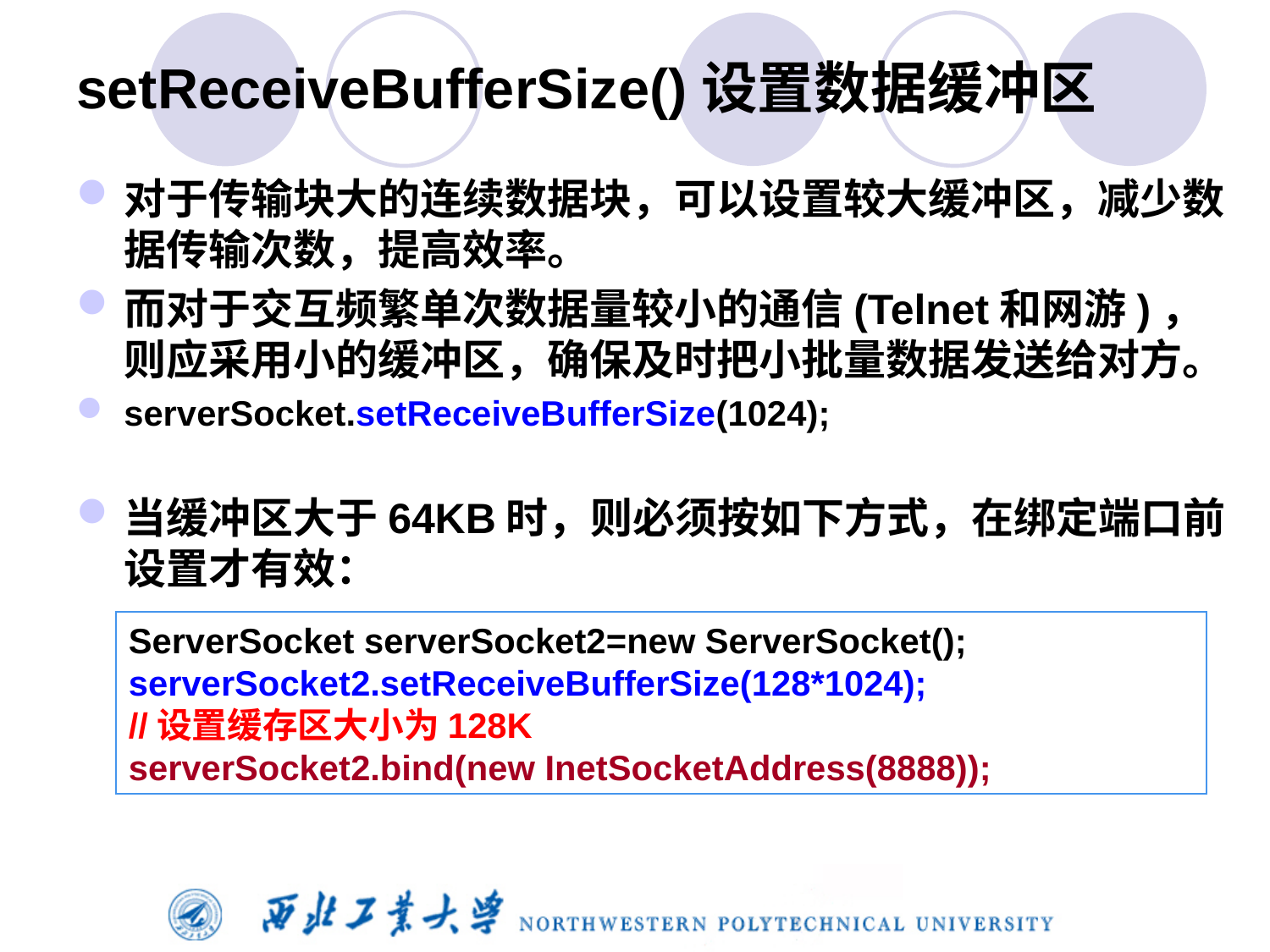

# setReceiveBufferSize()设置数据缓冲区
对于传输块大的连续数据块，可以设置较大缓冲区，减少数据传输次数，提高效率。
而对于交互频繁单次数据量较小的通信(Telnet和网游)，则应采用小的缓冲区，确保及时把小批量数据发送给对方。
serverSocket.setReceiveBufferSize(1024);

当缓冲区大于64KB时，则必须按如下方式，在绑定端口前设置才有效：

ServerSocket serverSocket2=new ServerSocket(); serverSocket2.setReceiveBufferSize(128*1024);
//设置缓存区大小为128K
serverSocket2.bind(new InetSocketAddress(8888));